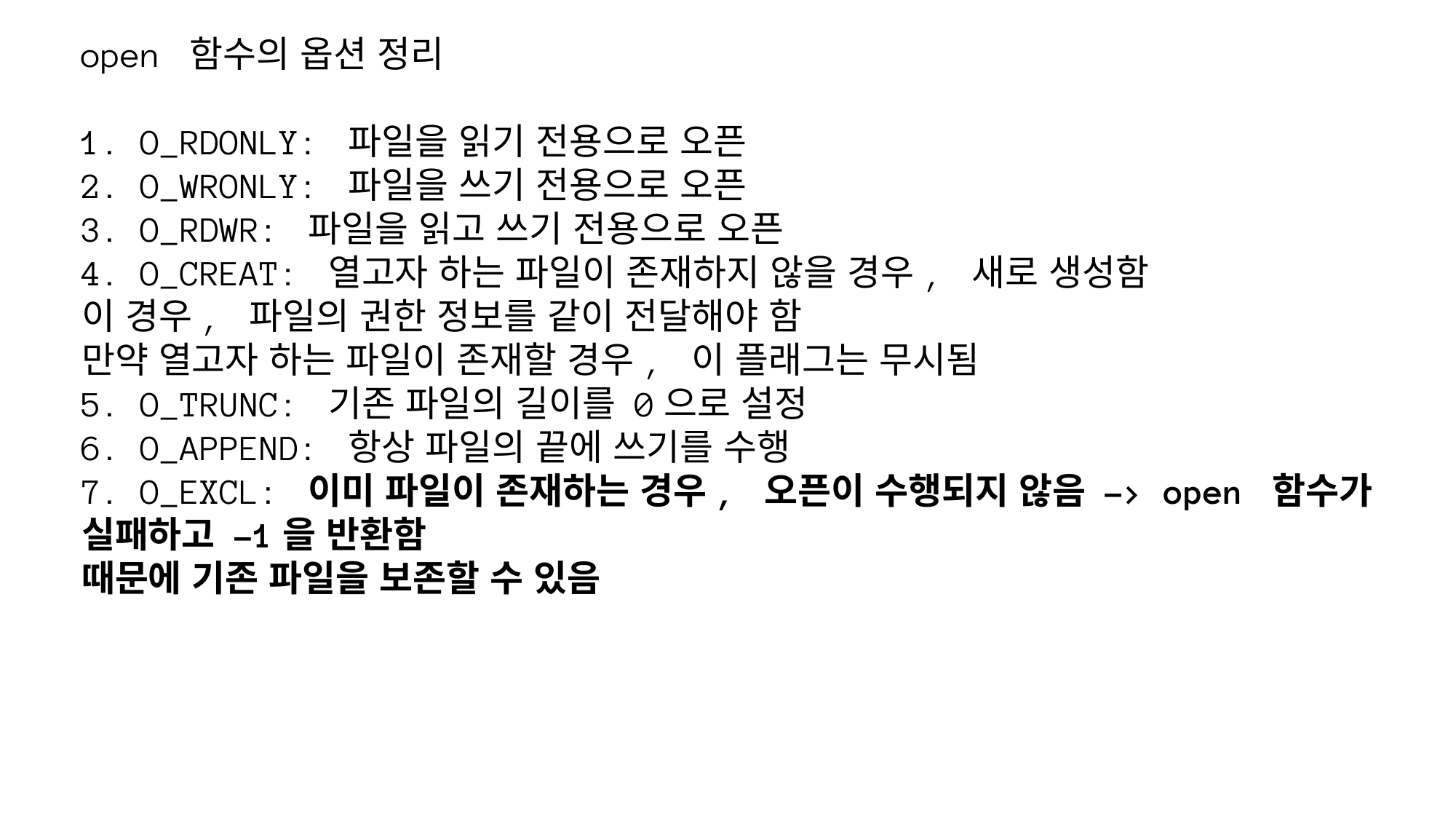

open 함수의 옵션 정리

1. O_RDONLY: 파일을 읽기 전용으로 오픈
2. O_WRONLY: 파일을 쓰기 전용으로 오픈
3. O_RDWR: 파일을 읽고 쓰기 전용으로 오픈
4. O_CREAT: 열고자 하는 파일이 존재하지 않을 경우, 새로 생성함
이 경우, 파일의 권한 정보를 같이 전달해야 함
만약 열고자 하는 파일이 존재할 경우, 이 플래그는 무시됨
5. O_TRUNC: 기존 파일의 길이를 0으로 설정
6. O_APPEND: 항상 파일의 끝에 쓰기를 수행
7. O_EXCL: 이미 파일이 존재하는 경우, 오픈이 수행되지 않음 -> open 함수가
실패하고 -1을 반환함
때문에 기존 파일을 보존할 수 있음